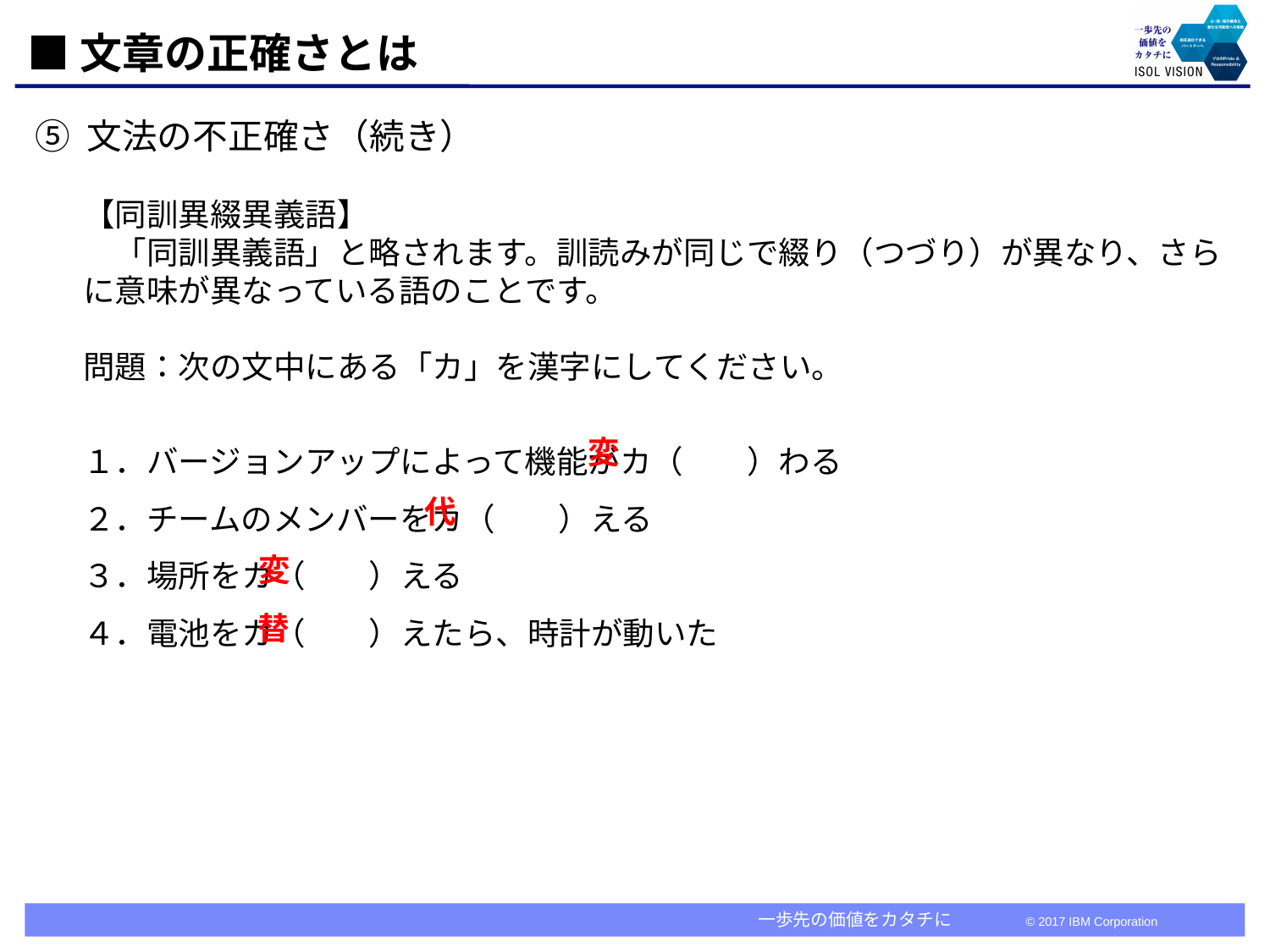

# ■文章の正確さとは
⑤ 文法の不正確さ（続き）

【同訓異綴異義語】
　「同訓異義語」と略されます。訓読みが同じで綴り（つづり）が異なり、さらに意味が異なっている語のことです。

問題：次の文中にある「カ」を漢字にしてください。

１．バージョンアップによって機能がカ（　　）わる
２．チームのメンバーをカ（　　）える
３．場所をカ（　　）える
４．電池をカ（　　）えたら、時計が動いた

変
代
変
替